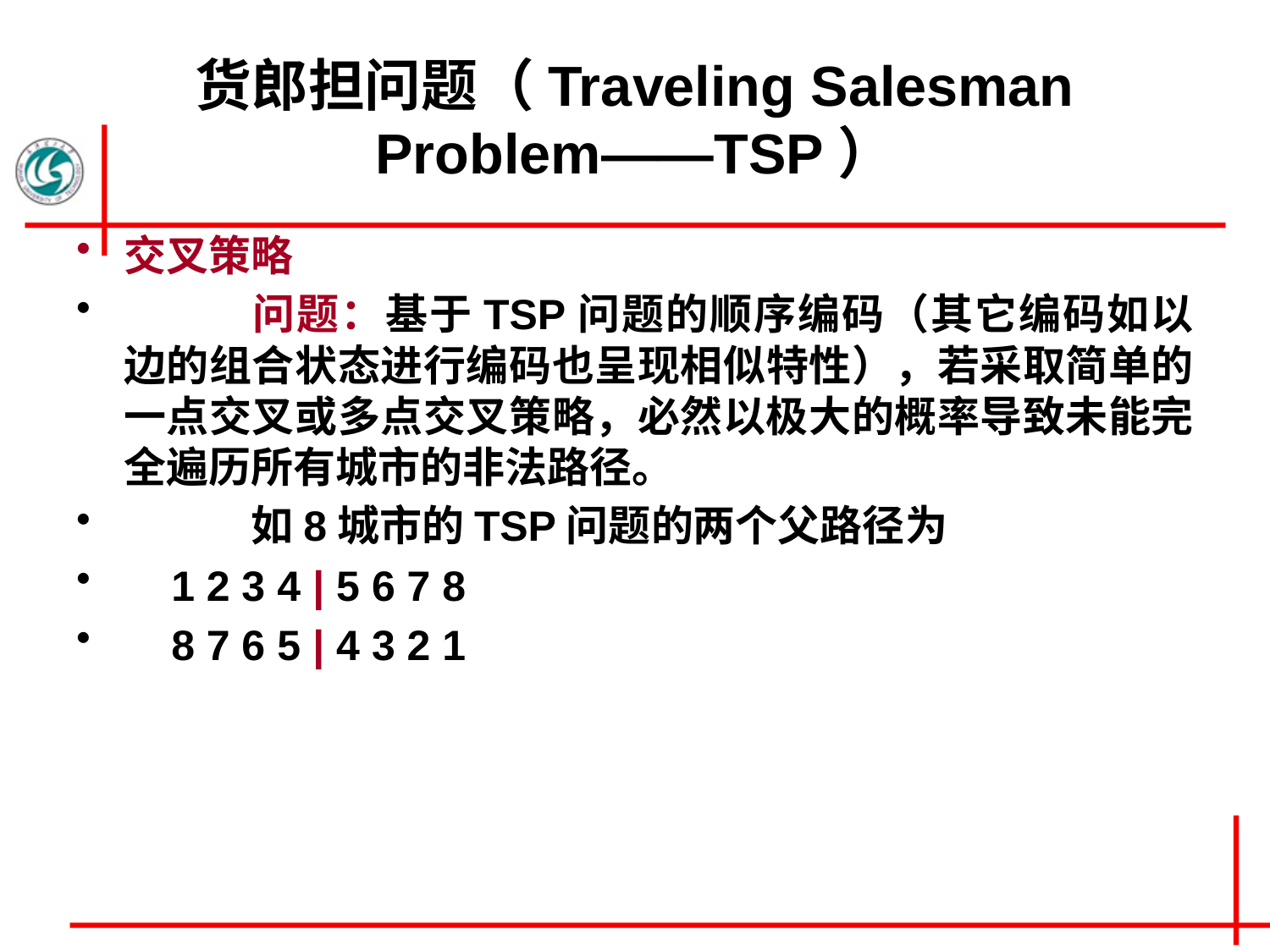

# 货郎担问题（Traveling Salesman Problem——TSP）
交叉策略
	问题：基于TSP问题的顺序编码（其它编码如以边的组合状态进行编码也呈现相似特性），若采取简单的一点交叉或多点交叉策略，必然以极大的概率导致未能完全遍历所有城市的非法路径。
	如8城市的TSP问题的两个父路径为
    1 2 3 4 | 5 6 7 8
    8 7 6 5 | 4 3 2 1